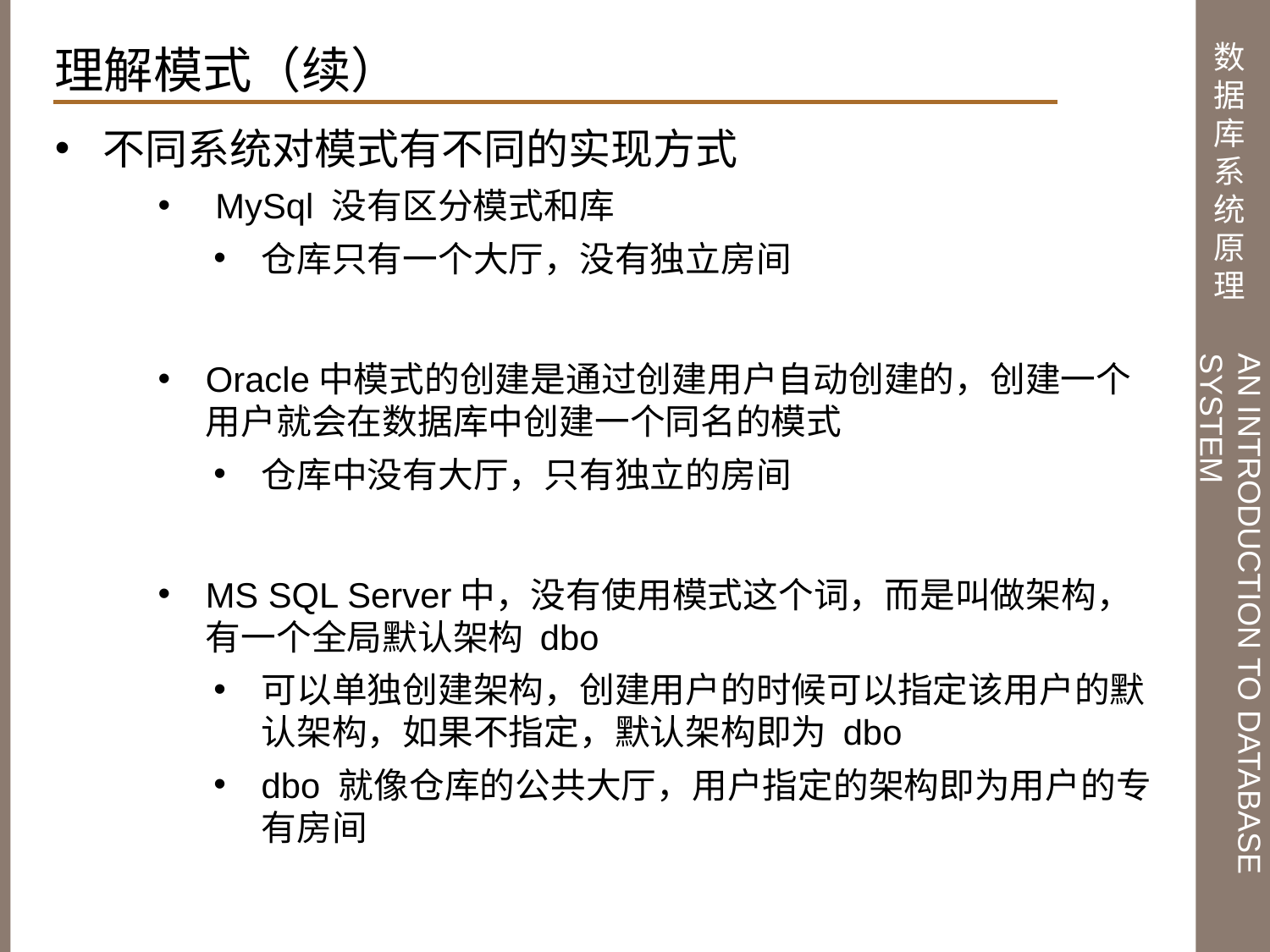

理解模式（续）
不同系统对模式有不同的实现方式
 MySql 没有区分模式和库
仓库只有一个大厅，没有独立房间

Oracle中模式的创建是通过创建用户自动创建的，创建一个用户就会在数据库中创建一个同名的模式
仓库中没有大厅，只有独立的房间

MS SQL Server中，没有使用模式这个词，而是叫做架构，有一个全局默认架构 dbo
可以单独创建架构，创建用户的时候可以指定该用户的默认架构，如果不指定，默认架构即为 dbo
dbo 就像仓库的公共大厅，用户指定的架构即为用户的专有房间